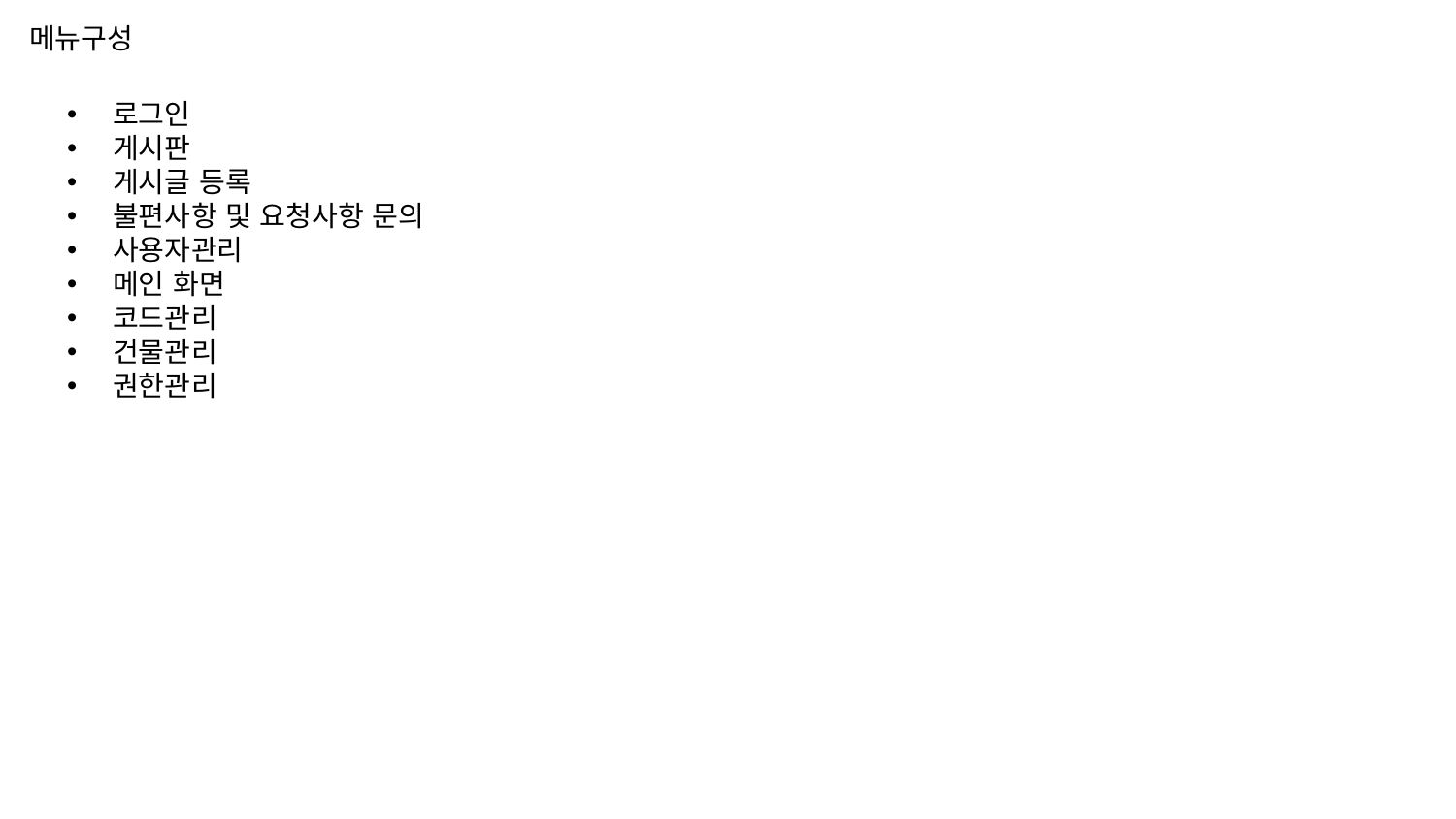

메뉴구성
로그인
게시판
게시글 등록
불편사항 및 요청사항 문의
사용자관리
메인 화면
코드관리
건물관리
권한관리